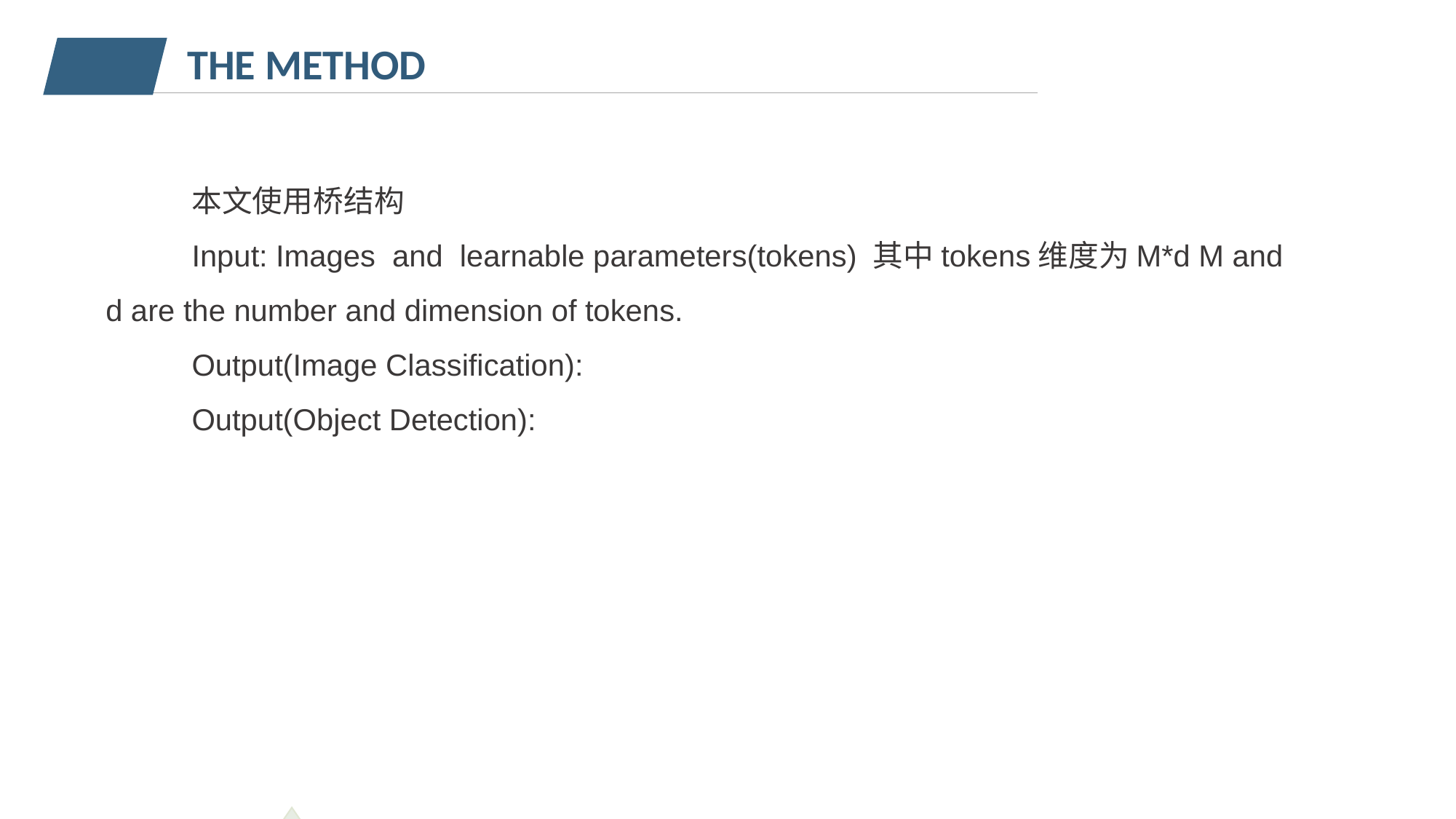

THE METHOD

本文使用桥结构
Input: Images  and  learnable parameters(tokens) 其中tokens维度为M*d M and d are the number and dimension of tokens.
Output(Image Classification):
Output(Object Detection):